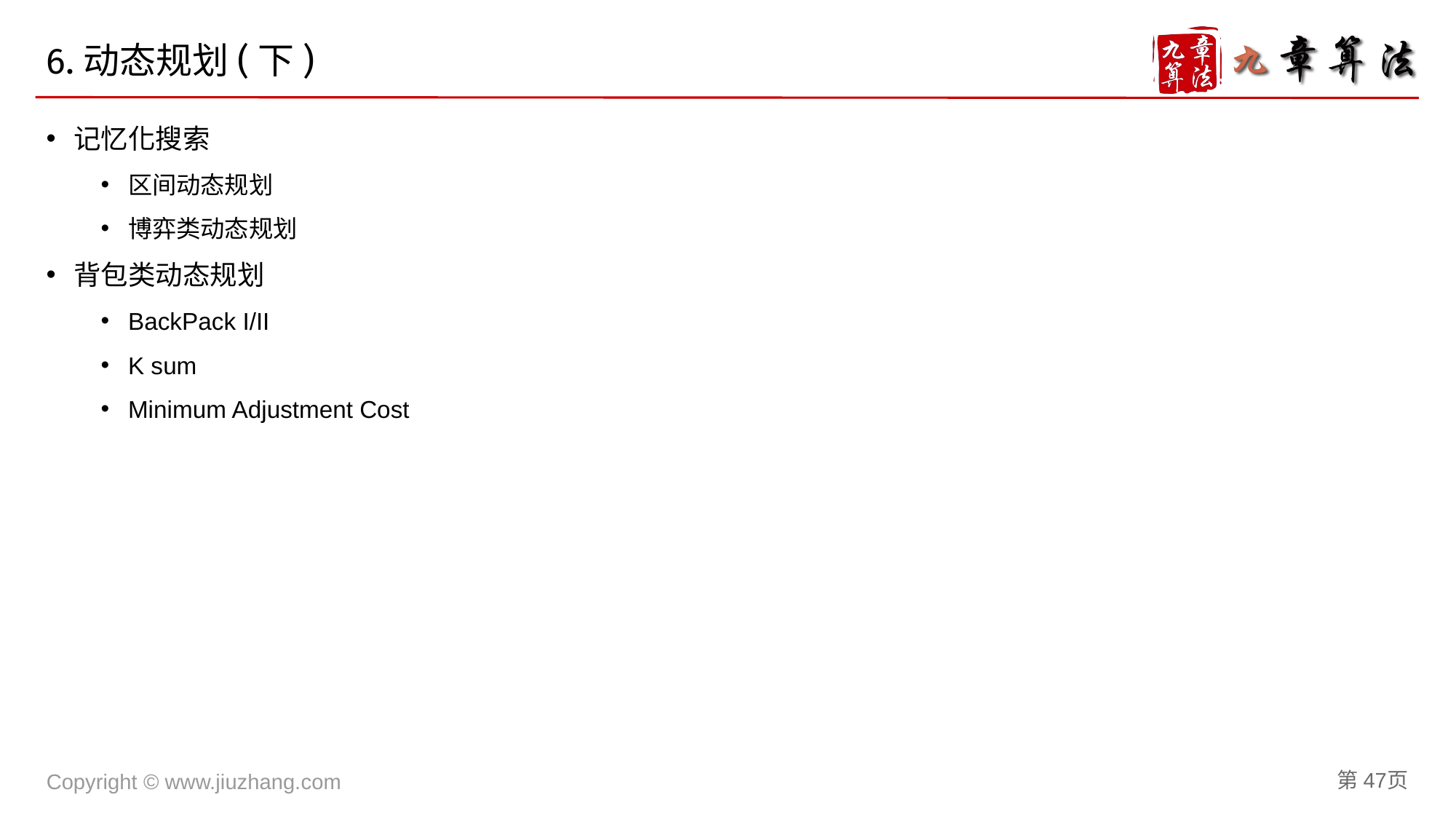

# 6.动态规划(下)
记忆化搜索
区间动态规划
博弈类动态规划
背包类动态规划
BackPack I/II
K sum
Minimum Adjustment Cost
第47页